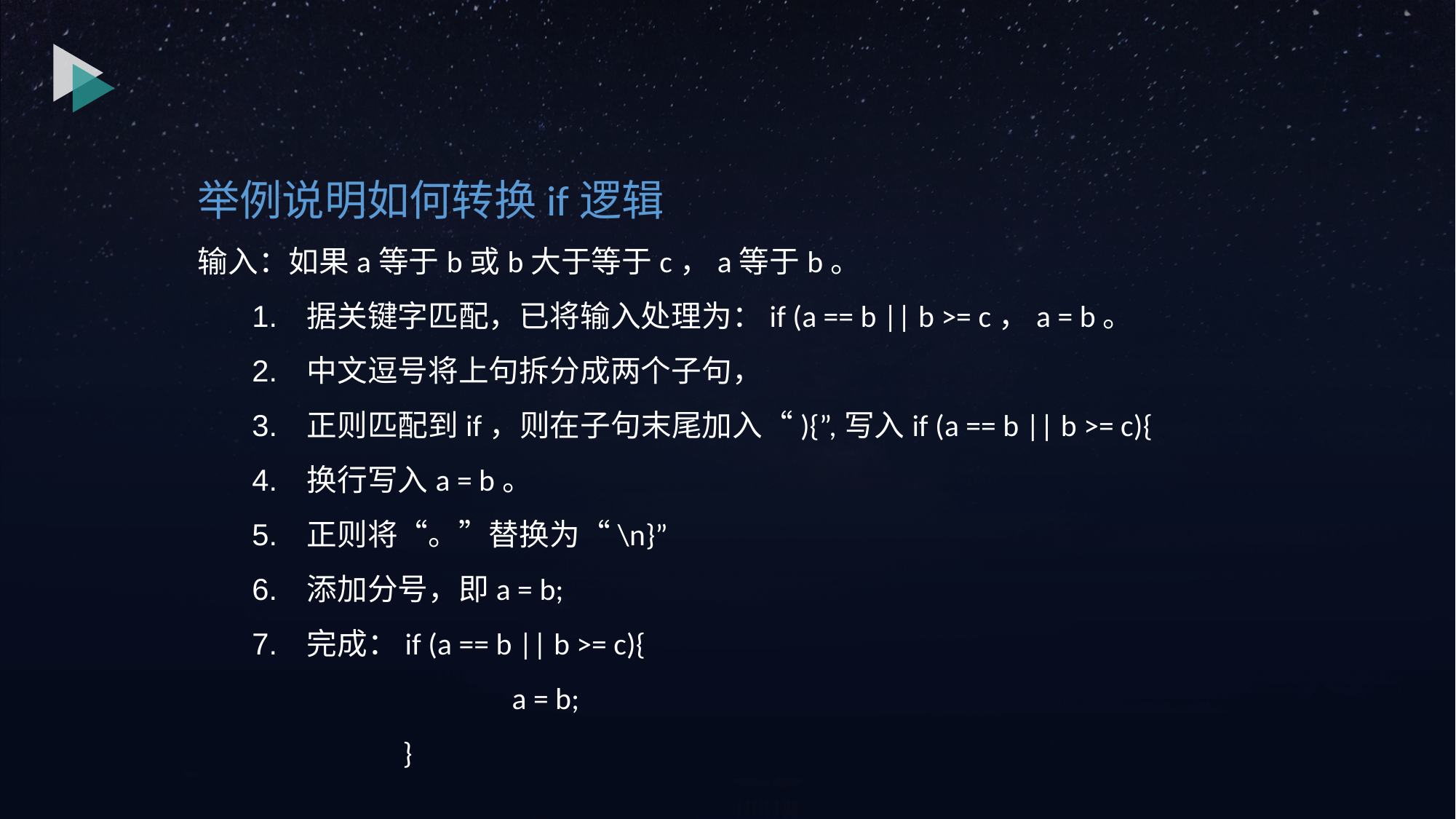

举例说明如何转换if逻辑
输入：如果a等于b或b大于等于c，a等于b。
据关键字匹配，已将输入处理为：if (a == b || b >= c，a = b。
中文逗号将上句拆分成两个子句，
正则匹配到if，则在子句末尾加入“){”,写入if (a == b || b >= c){
换行写入a = b。
正则将“。”替换为“\n}”
添加分号，即a = b;
完成：if (a == b || b >= c){
	      a = b;
      }